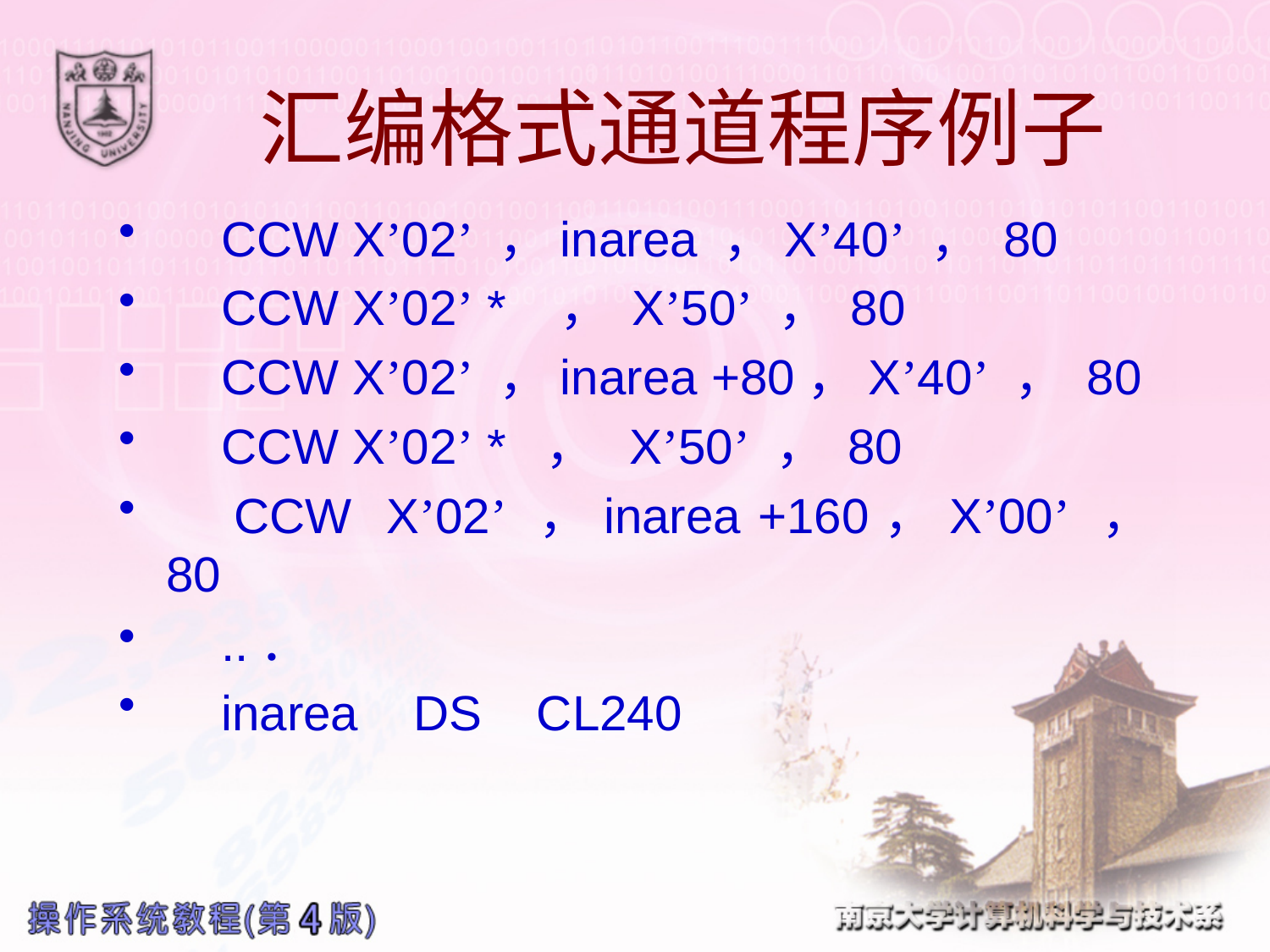

# 汇编格式通道程序例子
    CCW X’02’ ，inarea ，X’40’ ， 80
    CCW X’02’ *   ， X’50’ ， 80
    CCW X’02’ ，inarea +80，X’40’ ， 80
    CCW X’02’ *  ，  X’50’ ， 80
    CCW  X’02’ ，inarea +160，X’00’ ， 80
    ..．
    inarea    DS    CL240